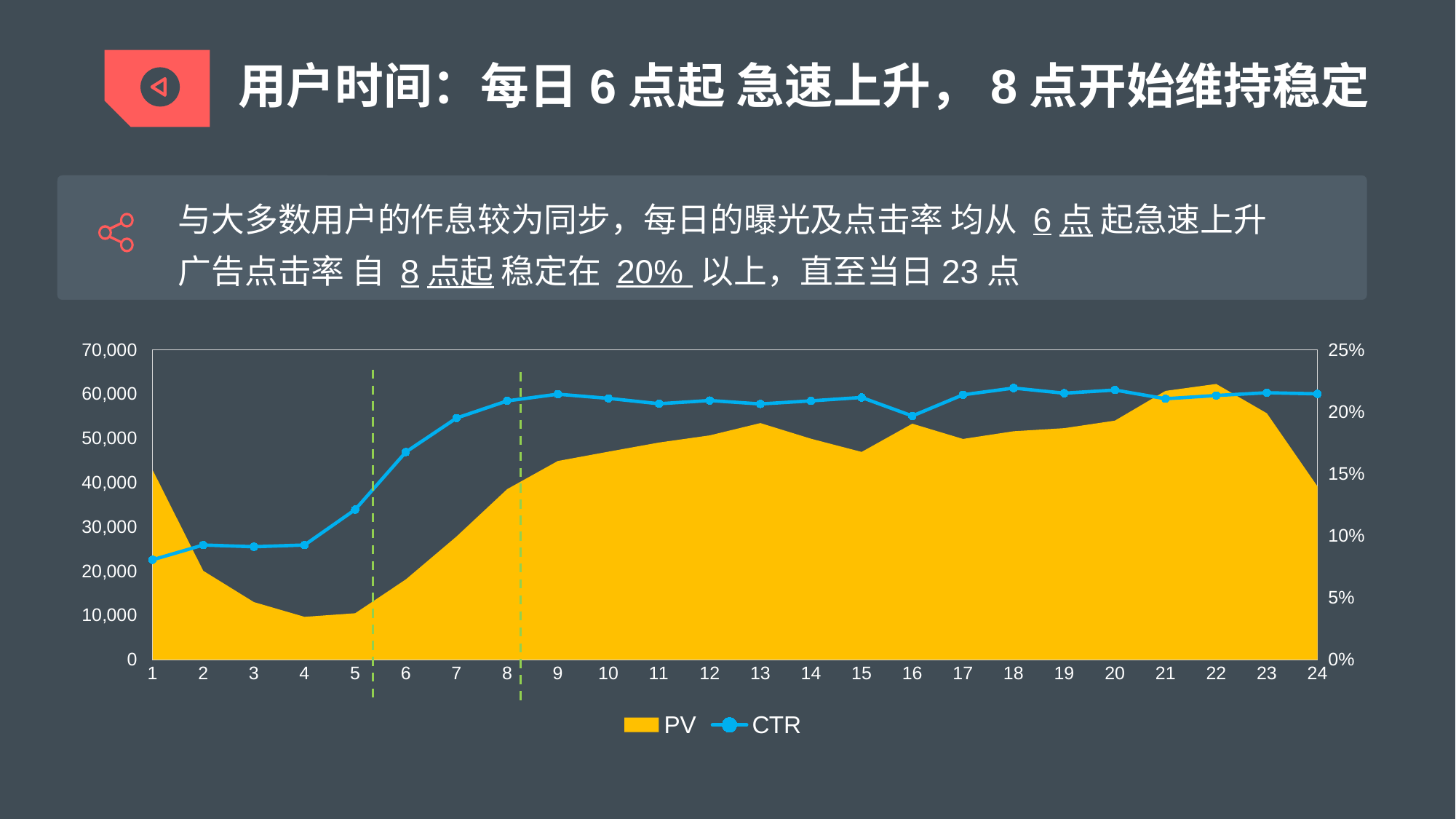

用户时间：每日6点起 急速上升，8点开始维持稳定

与大多数用户的作息较为同步，每日的曝光及点击率 均从 6点 起急速上升
广告点击率 自 8点起 稳定在 20% 以上，直至当日23点

### Chart

| Category | PV | CTR |
|---|---|---|
| 1 | 42866.0 | 0.080623 |
| 2 | 20077.0 | 0.092544 |
| 3 | 13014.0 | 0.091133 |
| 4 | 9683.0 | 0.092533 |
| 5 | 10491.0 | 0.121151 |
| 6 | 18134.0 | 0.167586 |
| 7 | 27831.0 | 0.194998 |
| 8 | 38540.0 | 0.208848 |
| 9 | 44898.0 | 0.214263 |
| 10 | 47003.0 | 0.21088 |
| 11 | 49069.0 | 0.206546 |
| 12 | 50689.0 | 0.209138 |
| 13 | 53460.0 | 0.206379 |
| 14 | 49926.0 | 0.208889 |
| 15 | 46951.0 | 0.211604 |
| 16 | 53329.0 | 0.196685 |
| 17 | 49879.0 | 0.213777 |
| 18 | 51618.0 | 0.219226 |
| 19 | 52317.0 | 0.215035 |
| 20 | 54018.0 | 0.217631 |
| 21 | 60738.0 | 0.210593 |
| 22 | 62302.0 | 0.213203 |
| 23 | 55675.0 | 0.215447 |
| 24 | 39142.0 | 0.214527 |